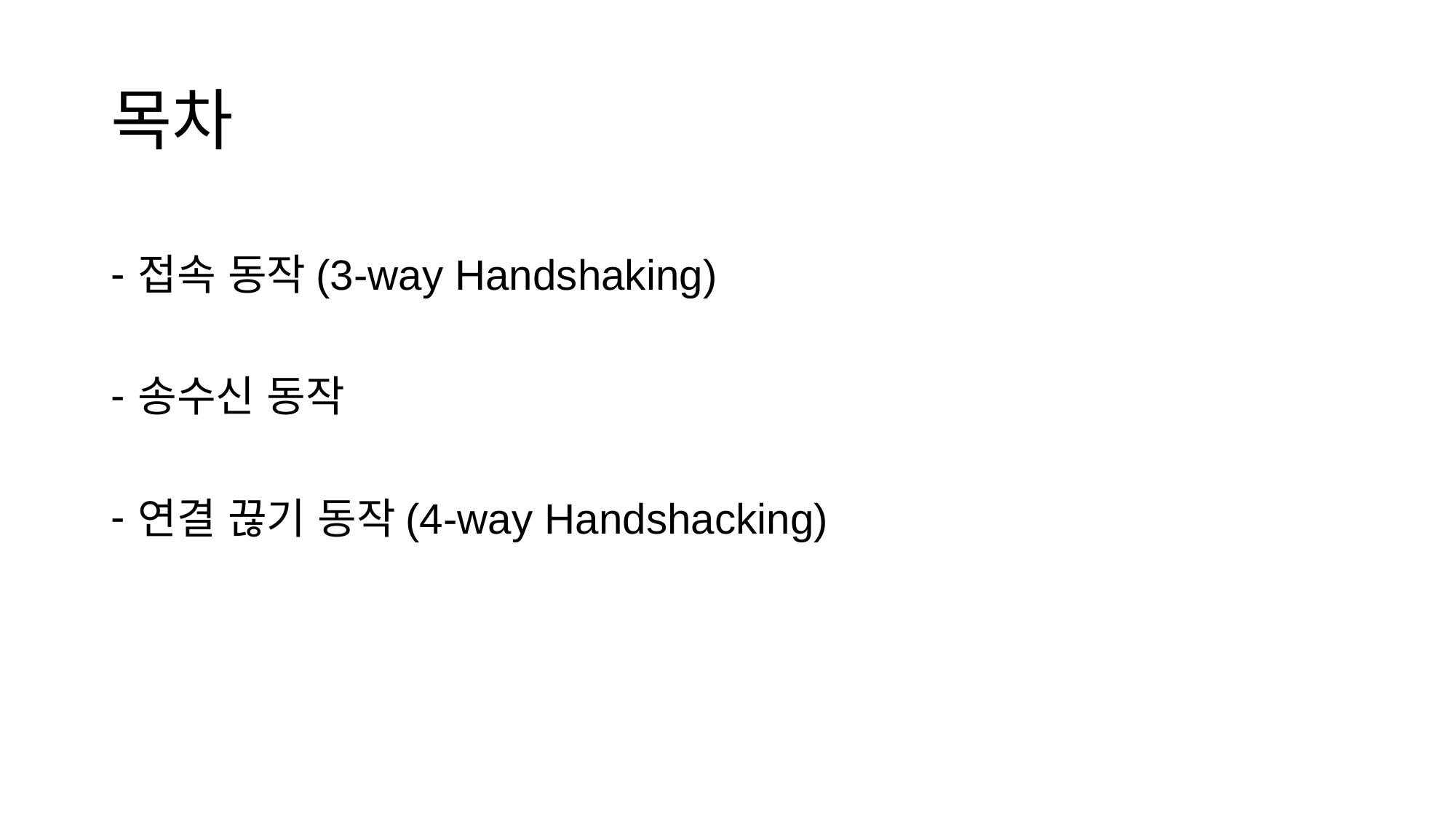

# 목차

접속 동작(3-way Handshaking)

송수신 동작

연결 끊기 동작(4-way Handshacking)